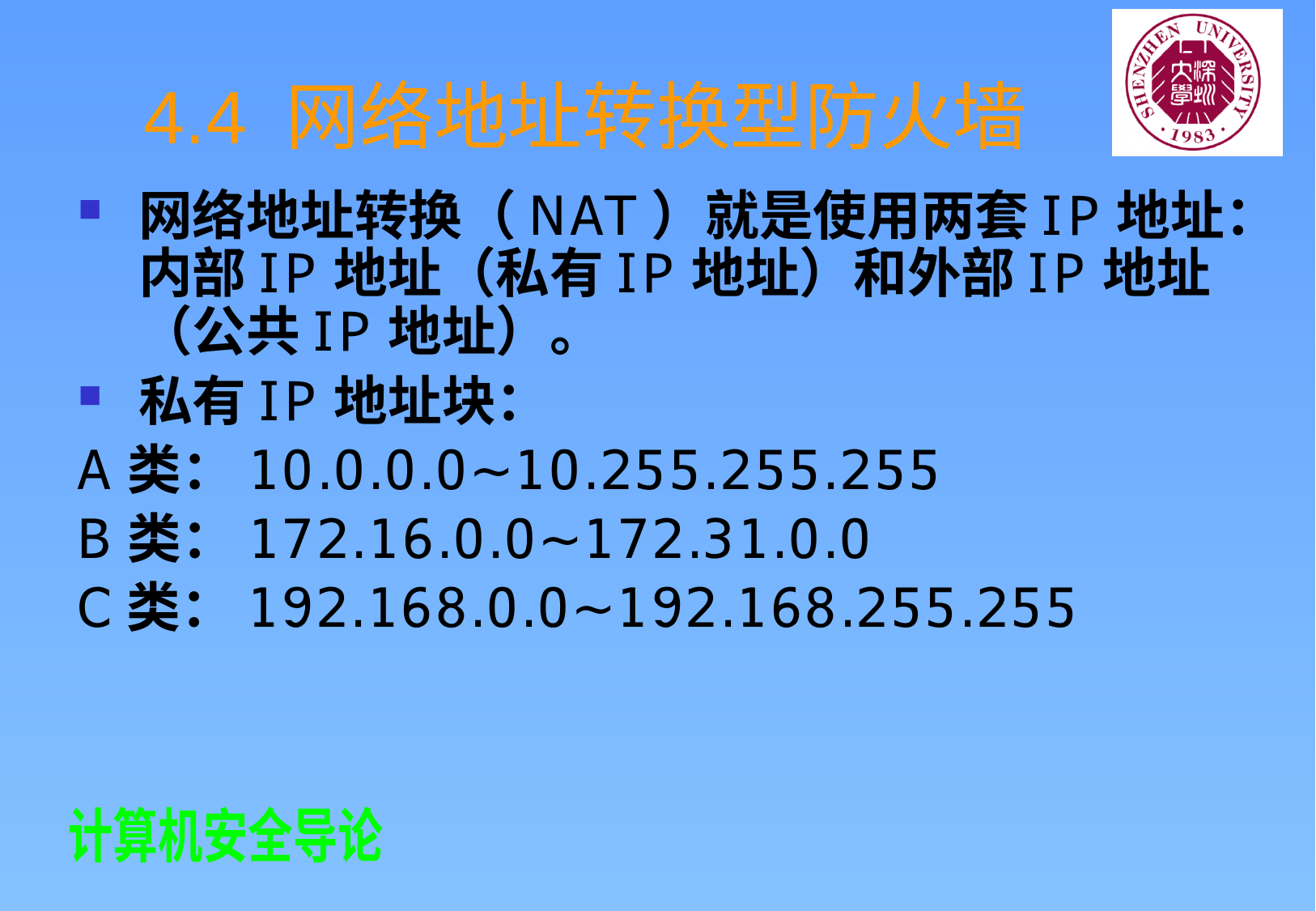

4.4 网络地址转换型防火墙
网络地址转换（NAT）就是使用两套IP地址：内部IP地址（私有IP地址）和外部IP地址（公共IP地址）。
私有IP地址块：
A类：10.0.0.0~10.255.255.255
B类：172.16.0.0~172.31.0.0
C类：192.168.0.0~192.168.255.255